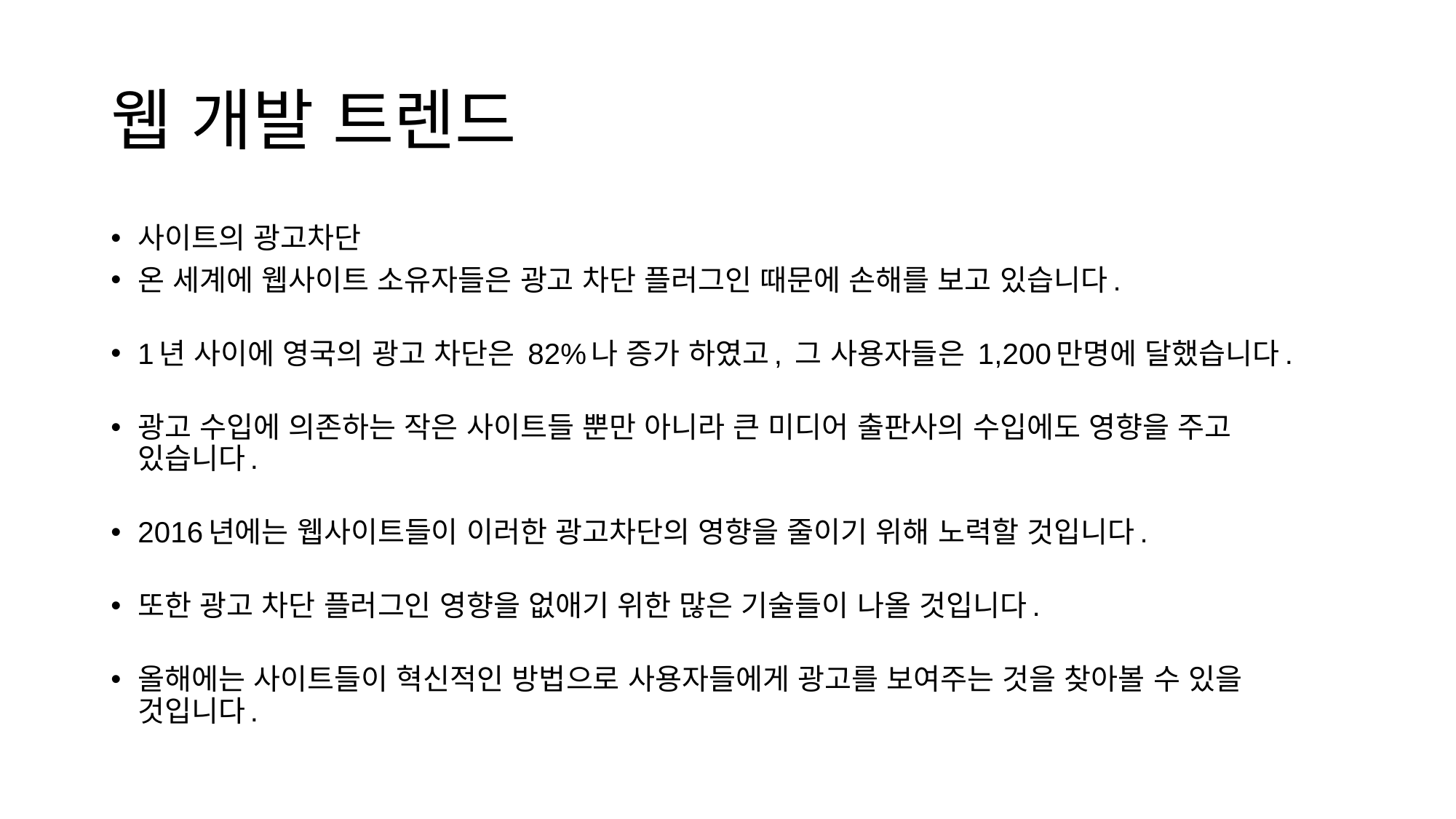

# 웹 개발 트렌드
사이트의 광고차단
온 세계에 웹사이트 소유자들은 광고 차단 플러그인 때문에 손해를 보고 있습니다.
1년 사이에 영국의 광고 차단은 82%나 증가 하였고, 그 사용자들은 1,200만명에 달했습니다.
광고 수입에 의존하는 작은 사이트들 뿐만 아니라 큰 미디어 출판사의 수입에도 영향을 주고 있습니다.
2016년에는 웹사이트들이 이러한 광고차단의 영향을 줄이기 위해 노력할 것입니다.
또한 광고 차단 플러그인 영향을 없애기 위한 많은 기술들이 나올 것입니다.
올해에는 사이트들이 혁신적인 방법으로 사용자들에게 광고를 보여주는 것을 찾아볼 수 있을 것입니다.